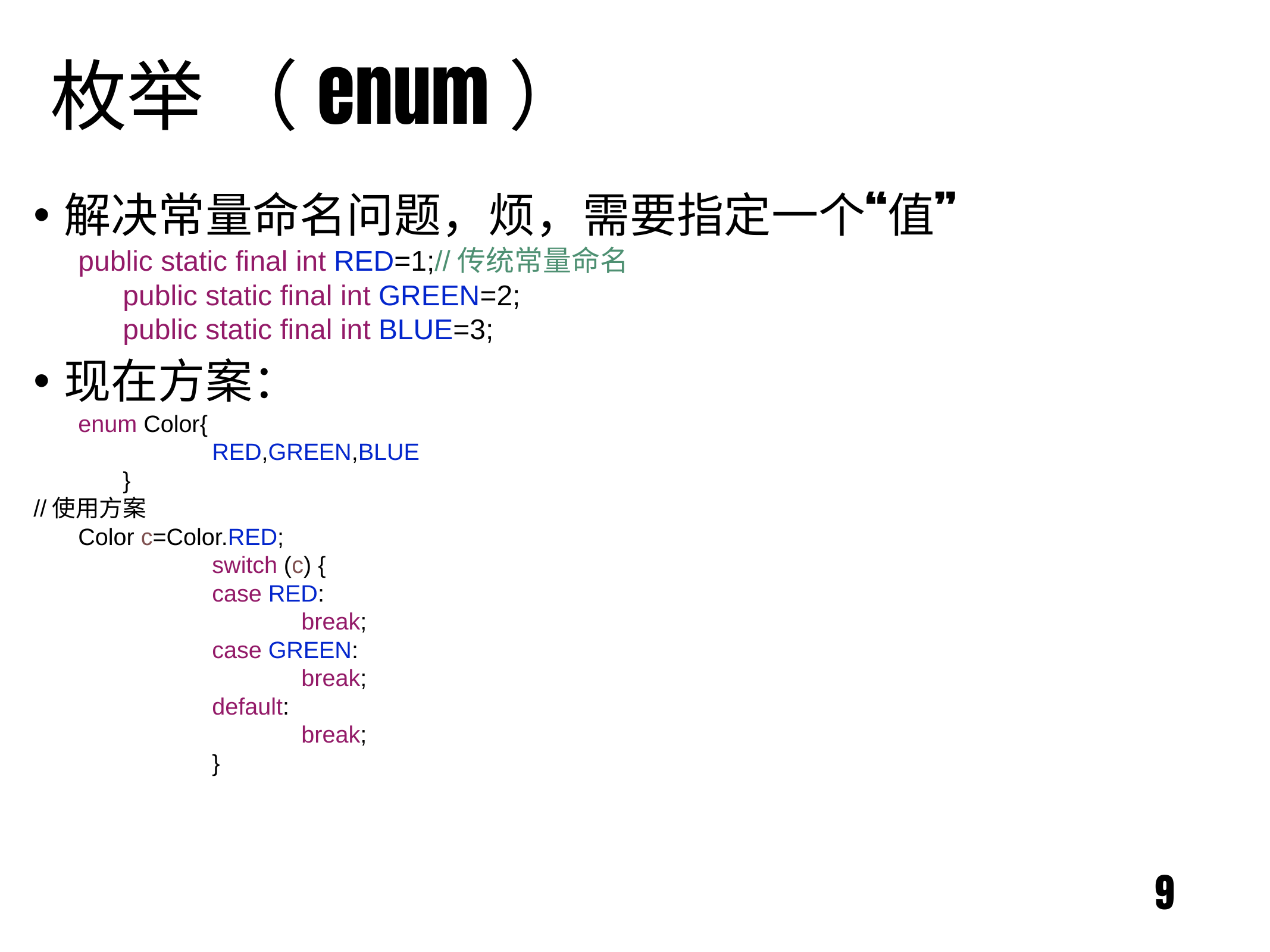

# 枚举 （enum）
解决常量命名问题，烦，需要指定一个“值”
public static final int RED=1;//传统常量命名
	public static final int GREEN=2;
	public static final int BLUE=3;
现在方案：
enum Color{
		RED,GREEN,BLUE
	}
//使用方案
Color c=Color.RED;
		switch (c) {
		case RED:
			break;
		case GREEN:
			break;
		default:
			break;
		}
9